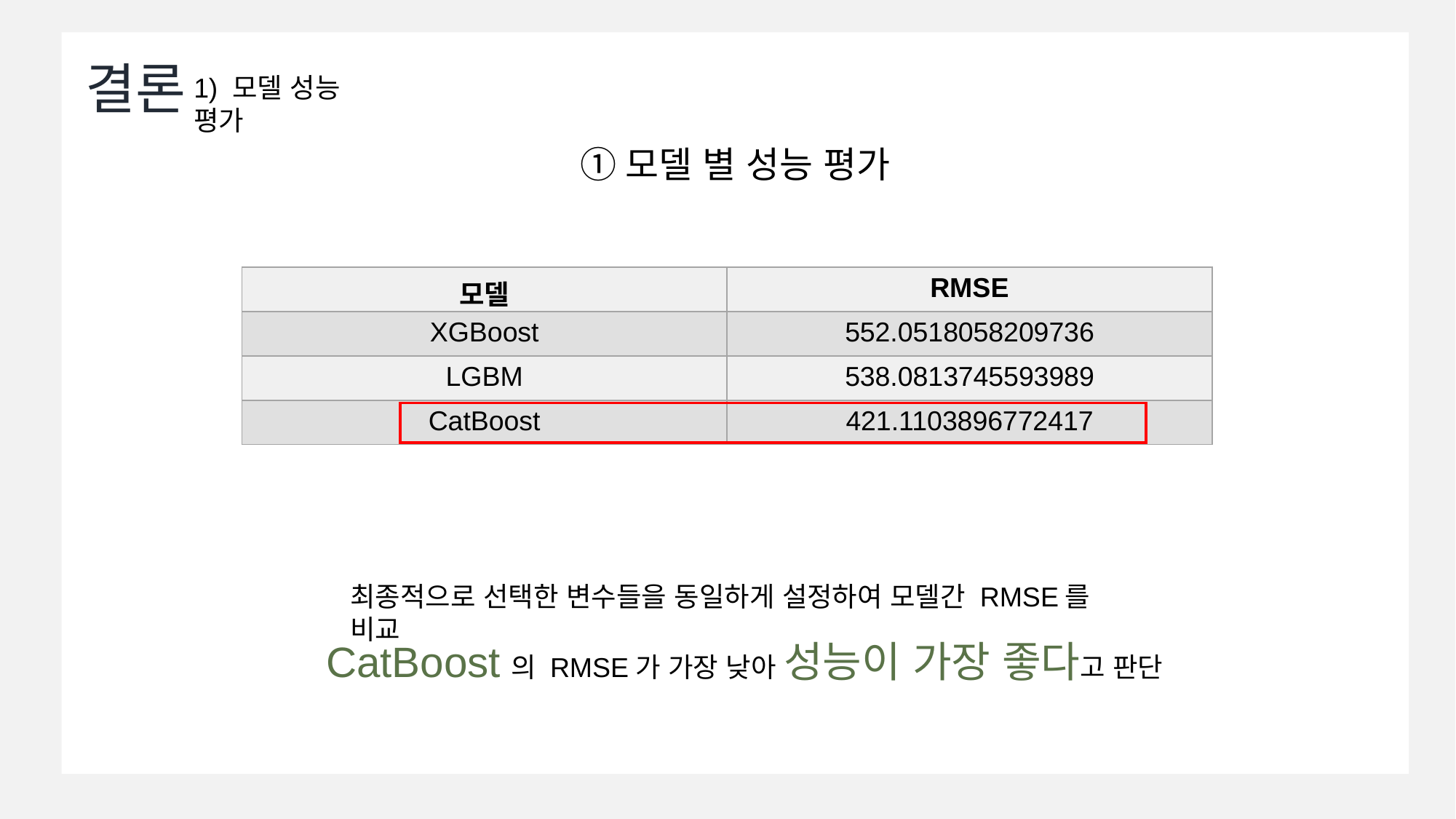

결론
1) 모델 성능 평가
①모델 별 성능 평가
| 모델 | RMSE |
| --- | --- |
| XGBoost | 552.0518058209736 |
| LGBM | 538.0813745593989 |
| CatBoost | 421.1103896772417 |

최종적으로 선택한 변수들을 동일하게 설정하여 모델간 RMSE를 비교
CatBoost의 RMSE가 가장 낮아 성능이 가장 좋다고 판단